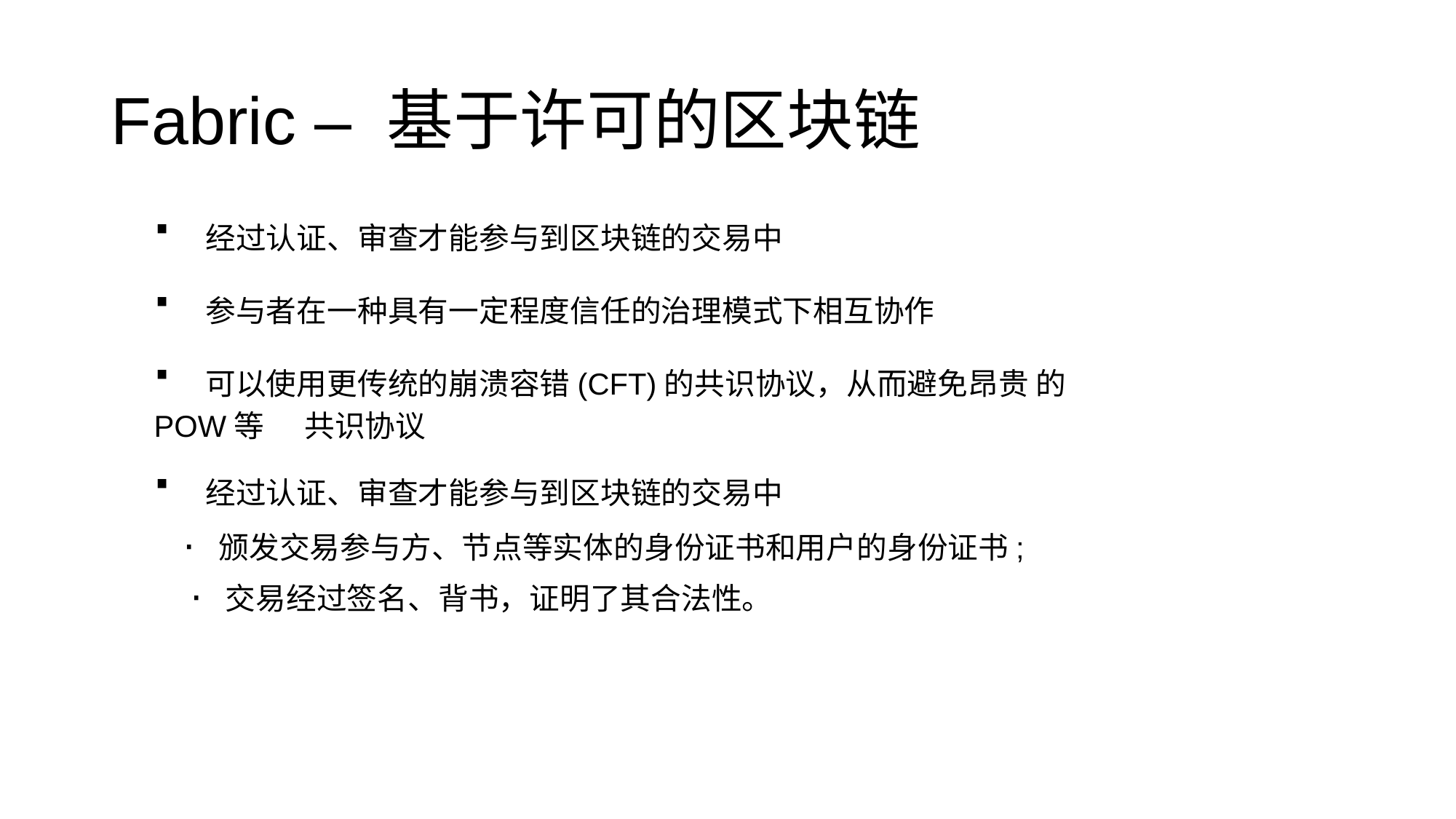

# Fabric – 基于许可的区块链
· 经过认证、审查才能参与到区块链的交易中
· 参与者在一种具有一定程度信任的治理模式下相互协作
· 可以使用更传统的崩溃容错(CFT)的共识协议，从而避免昂贵 的POW等      共识协议
· 经过认证、审查才能参与到区块链的交易中
   · 颁发交易参与方、节点等实体的身份证书和用户的身份证书;
   · 交易经过签名、背书，证明了其合法性。